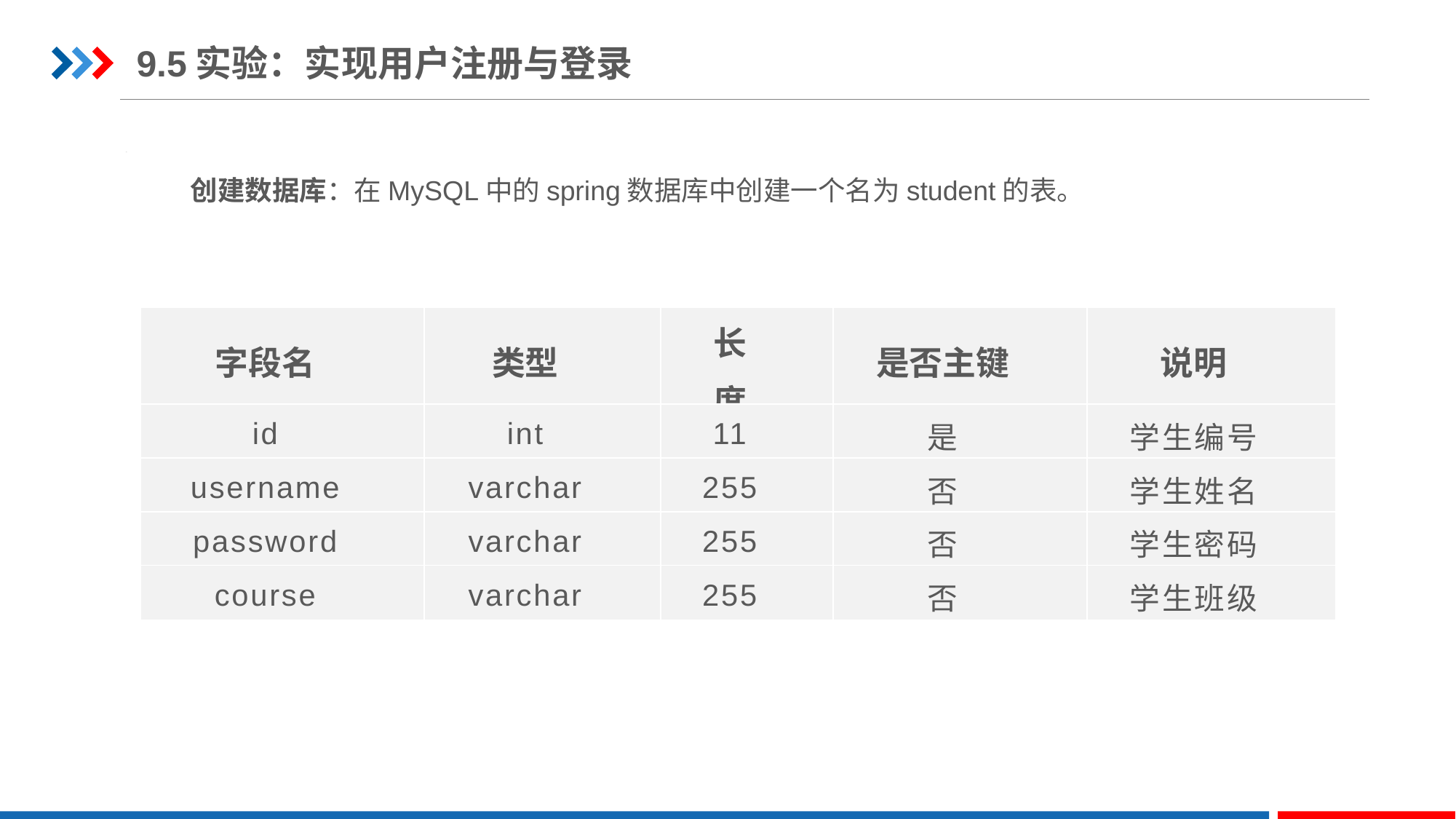

9.5实验：实现用户注册与登录
创建数据库：在MySQL中的spring数据库中创建一个名为student的表。
STEP  01
| 字段名 | 类型 | 长度 | 是否主键 | 说明 |
| --- | --- | --- | --- | --- |
| id | int | 11 | 是 | 学生编号 |
| username | varchar | 255 | 否 | 学生姓名 |
| password | varchar | 255 | 否 | 学生密码 |
| course | varchar | 255 | 否 | 学生班级 |